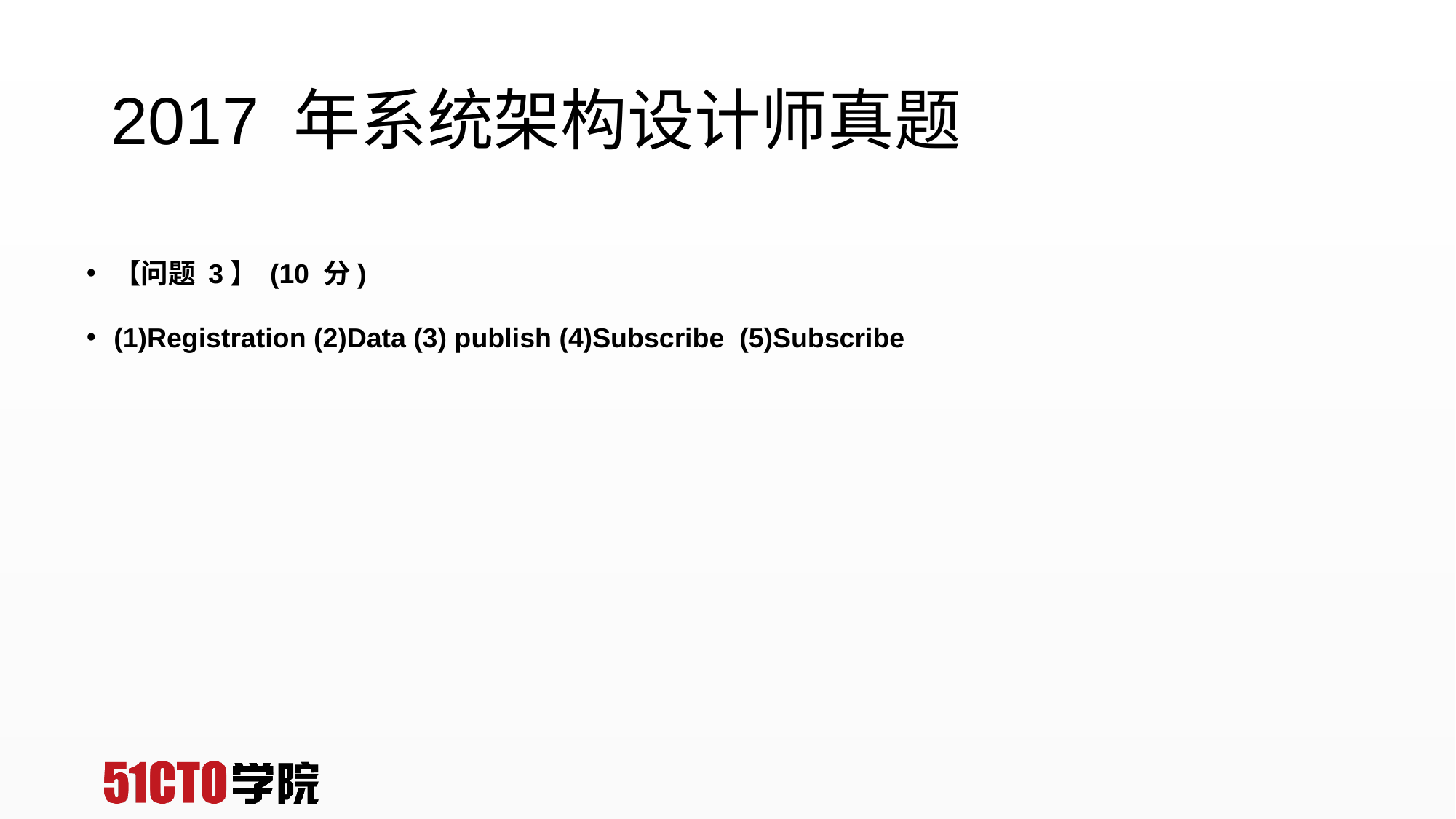

# 2017 年系统架构设计师真题

【问题 3】 (10 分)
(1)Registration (2)Data (3) publish (4)Subscribe  (5)Subscribe